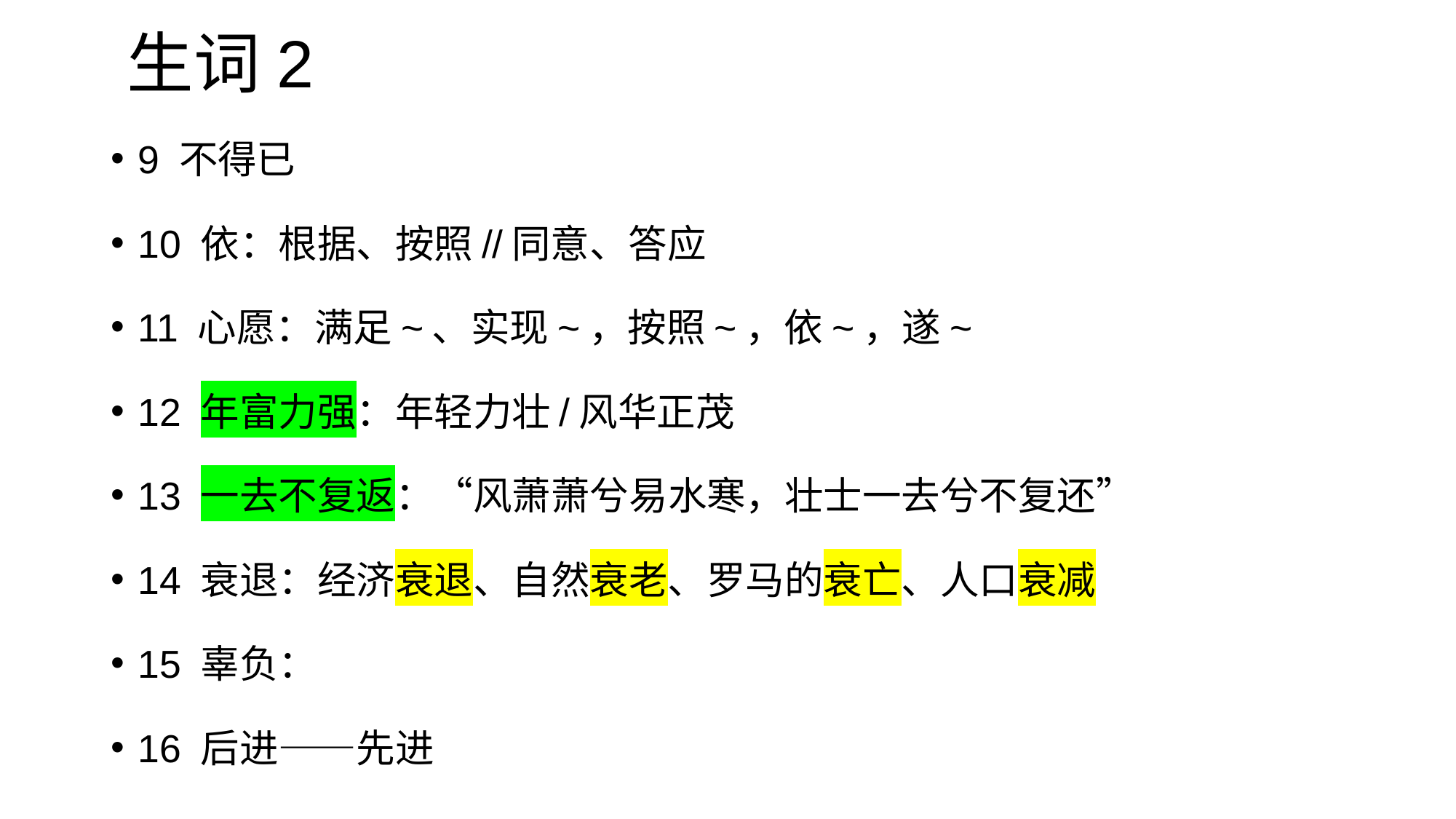

# 生词2
9 不得已
10 依：根据、按照//同意、答应
11 心愿：满足~、实现~，按照~，依~，遂~
12 年富力强：年轻力壮/风华正茂
13 一去不复返：“风萧萧兮易水寒，壮士一去兮不复还”
14 衰退：经济衰退、自然衰老、罗马的衰亡、人口衰减
15 辜负：
16 后进——先进